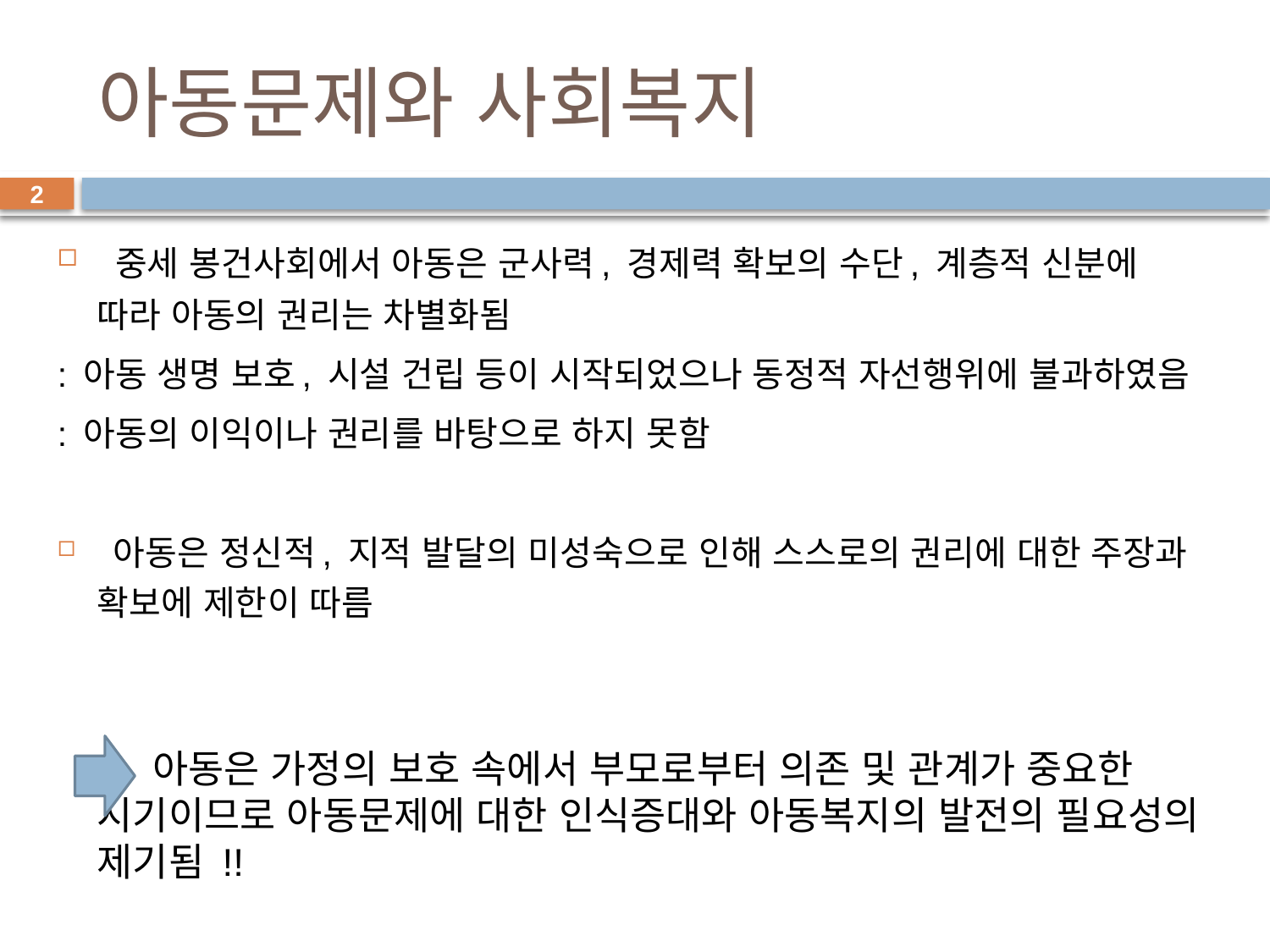

# 아동문제와 사회복지
2
 중세 봉건사회에서 아동은 군사력, 경제력 확보의 수단, 계층적 신분에 따라 아동의 권리는 차별화됨
: 아동 생명 보호, 시설 건립 등이 시작되었으나 동정적 자선행위에 불과하였음
: 아동의 이익이나 권리를 바탕으로 하지 못함

 아동은 정신적, 지적 발달의 미성숙으로 인해 스스로의 권리에 대한 주장과 확보에 제한이 따름

        아동은 가정의 보호 속에서 부모로부터 의존 및 관계가 중요한 시기이므로 아동문제에 대한 인식증대와 아동복지의 발전의 필요성의 제기됨 !!